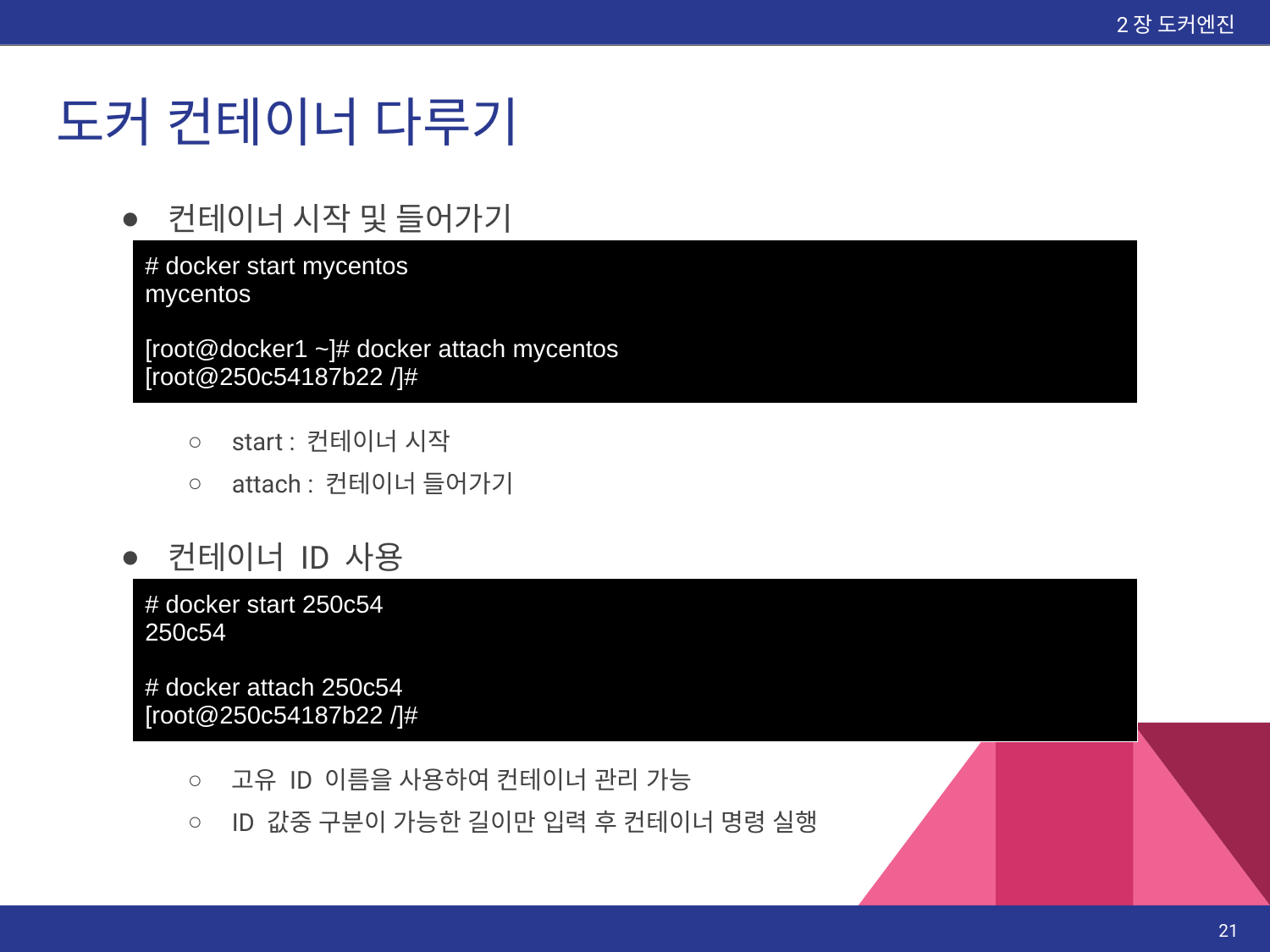

2장 도커엔진
# 도커 컨테이너 다루기
컨테이너 시작 및 들어가기

| # docker start mycentos mycentos [root@docker1 ~]# docker attach mycentos [root@250c54187b22 /]# |
| --- |
start : 컨테이너 시작
attach : 컨테이너 들어가기

컨테이너 ID 사용

| # docker start 250c54 250c54 # docker attach 250c54 [root@250c54187b22 /]# |
| --- |
고유 ID 이름을 사용하여 컨테이너 관리 가능
ID 값중 구분이 가능한 길이만 입력 후 컨테이너 명령 실행

21